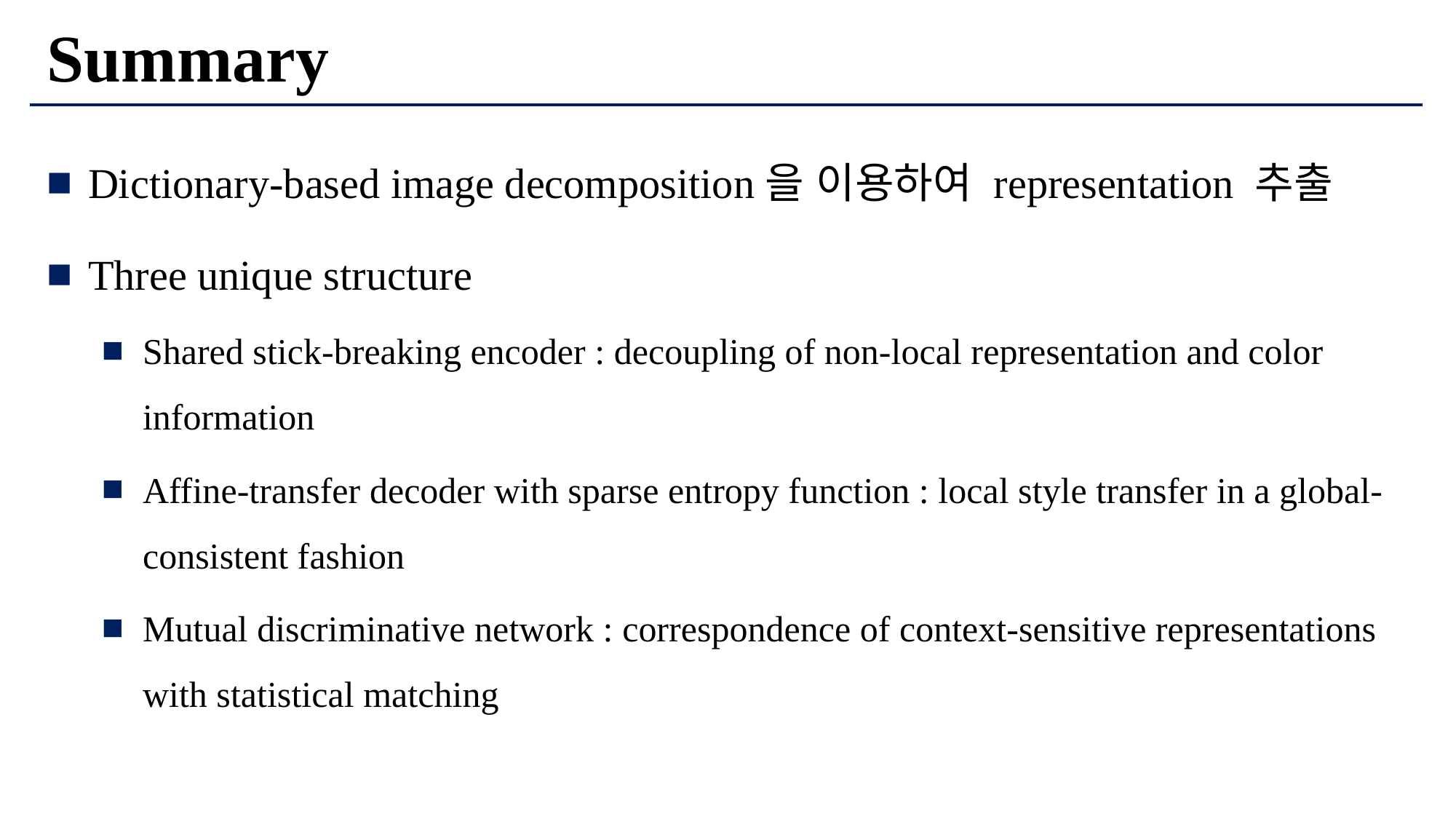

# Summary
Dictionary-based image decomposition을 이용하여 representation 추출
Three unique structure
Shared stick-breaking encoder : decoupling of non-local representation and color information
Affine-transfer decoder with sparse entropy function : local style transfer in a global-consistent fashion
Mutual discriminative network : correspondence of context-sensitive representations with statistical matching